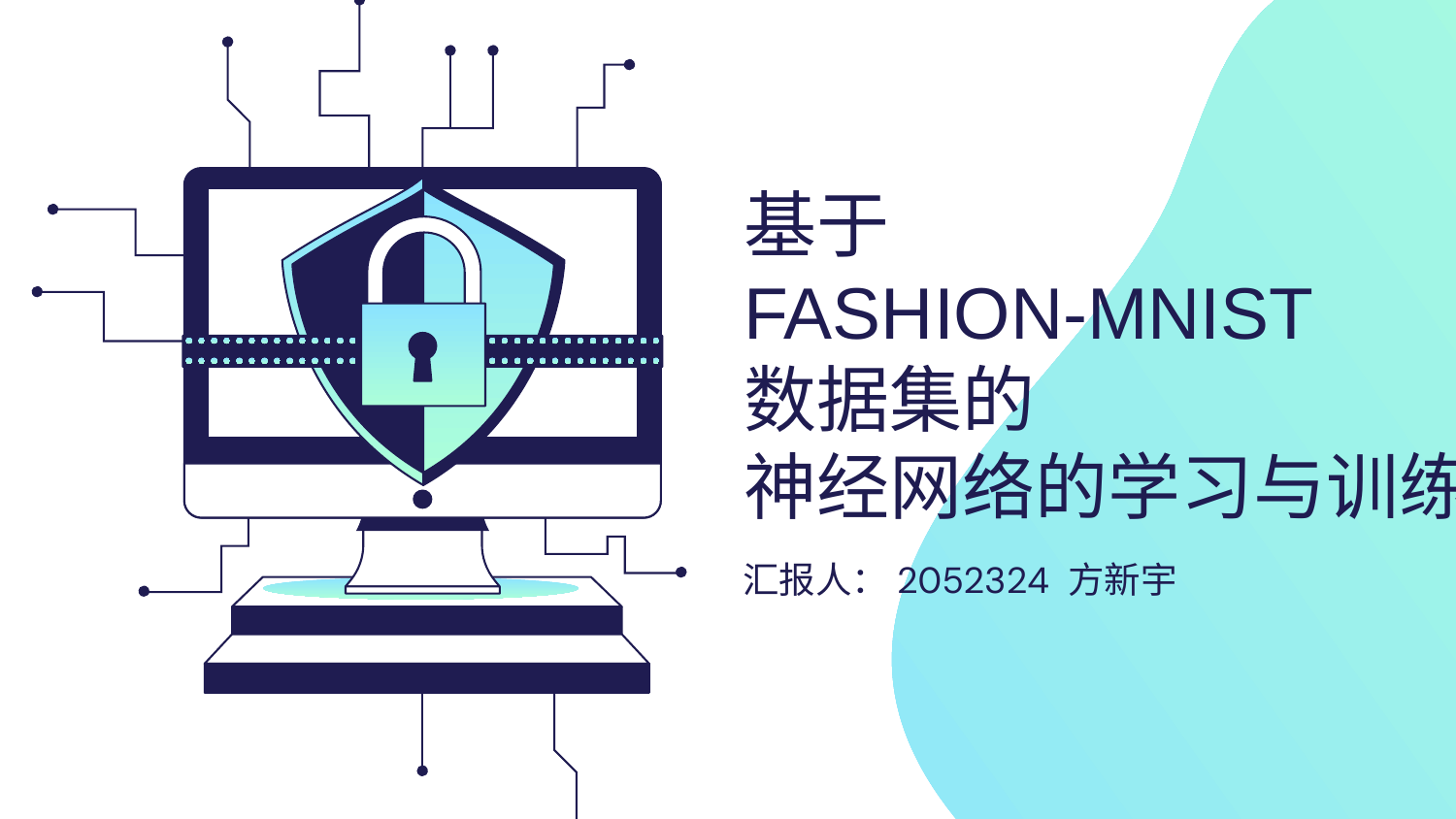

# 基于 FASHION-MNIST 数据集的 神经网络的学习与训练
汇报人：2052324 方新宇